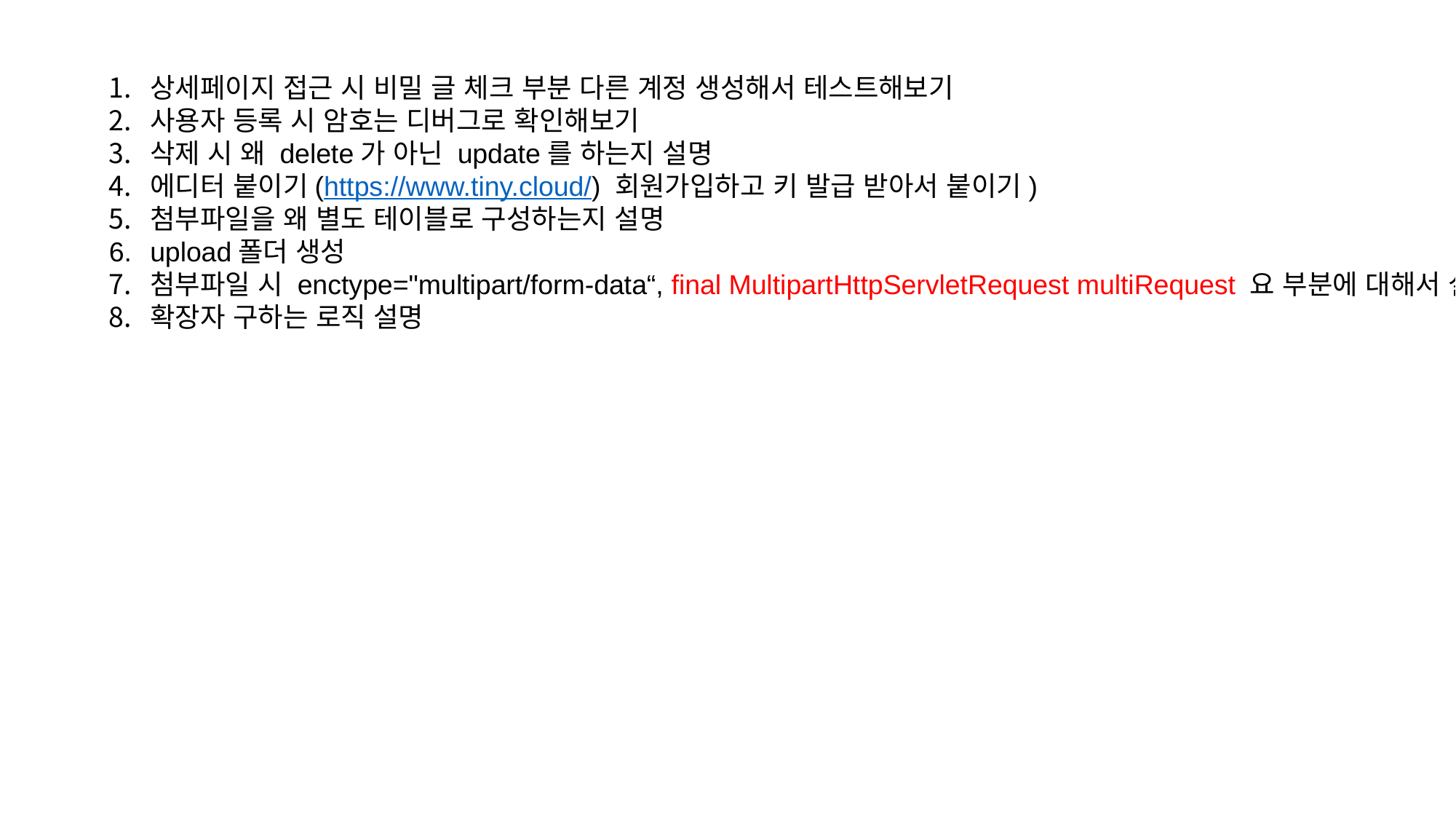

상세페이지 접근 시 비밀 글 체크 부분 다른 계정 생성해서 테스트해보기
사용자 등록 시 암호는 디버그로 확인해보기
삭제 시 왜 delete가 아닌 update를 하는지 설명
에디터 붙이기(https://www.tiny.cloud/) 회원가입하고 키 발급 받아서 붙이기)
첨부파일을 왜 별도 테이블로 구성하는지 설명
upload폴더 생성
첨부파일 시 enctype="multipart/form-data“, final MultipartHttpServletRequest multiRequest 요 부분에 대해서 설명
확장자 구하는 로직 설명